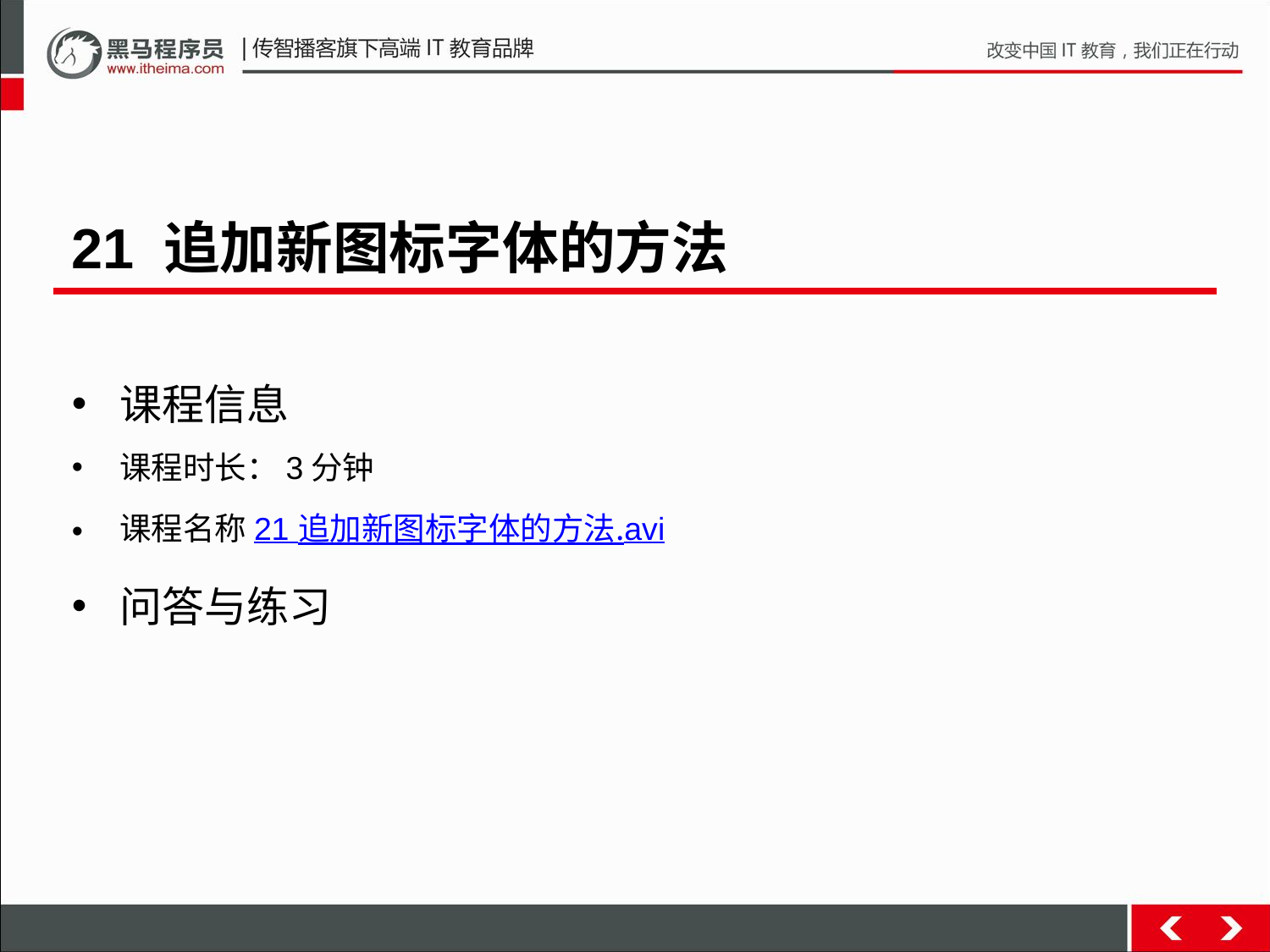

21 追加新图标字体的方法
课程信息
课程时长：3分钟
课程名称21 追加新图标字体的方法.avi
问答与练习